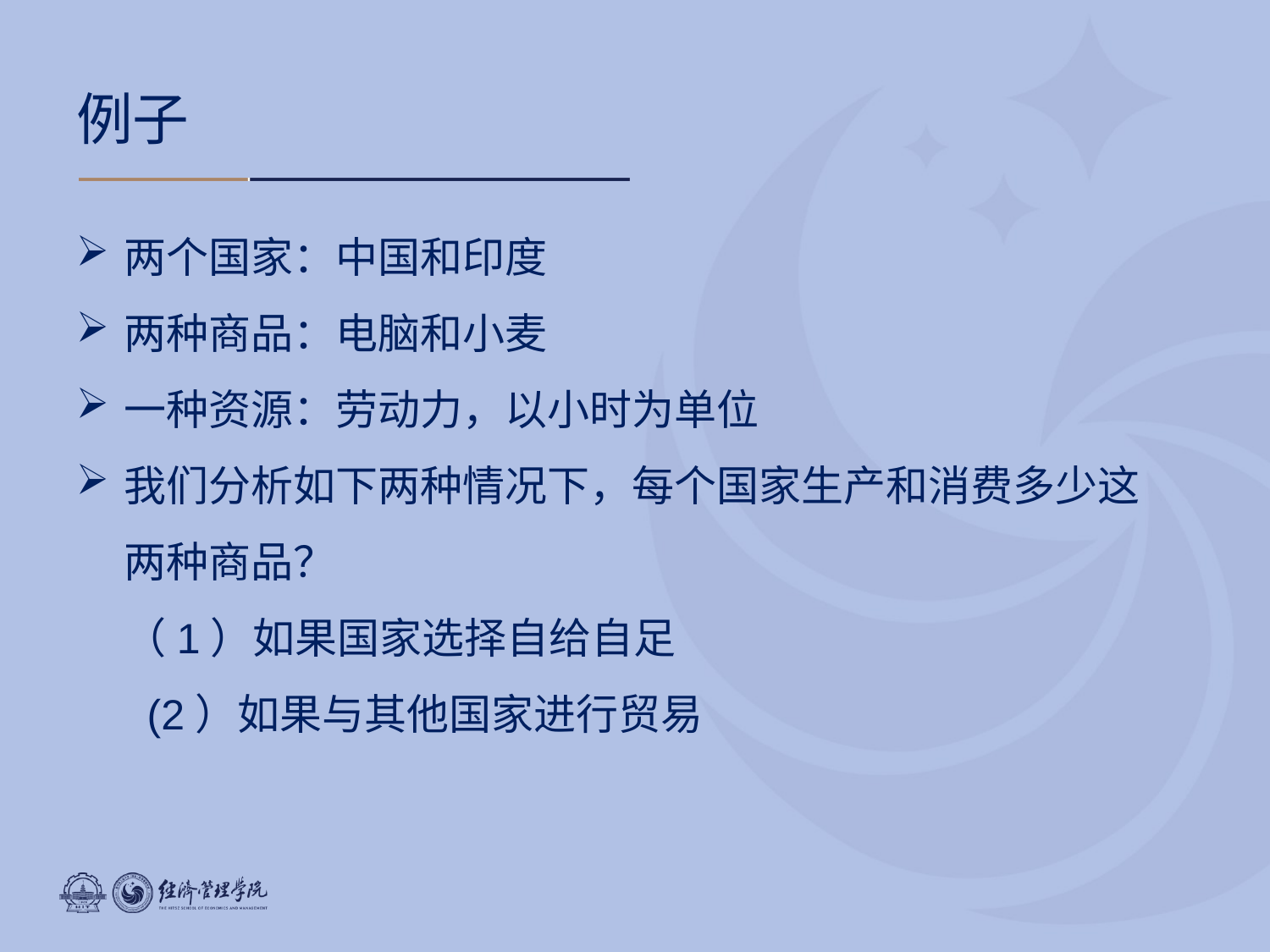

# 例子

两个国家：中国和印度
两种商品：电脑和小麦
一种资源：劳动力，以小时为单位
我们分析如下两种情况下，每个国家生产和消费多少这两种商品？
    （1）如果国家选择自给自足
      (2）如果与其他国家进行贸易